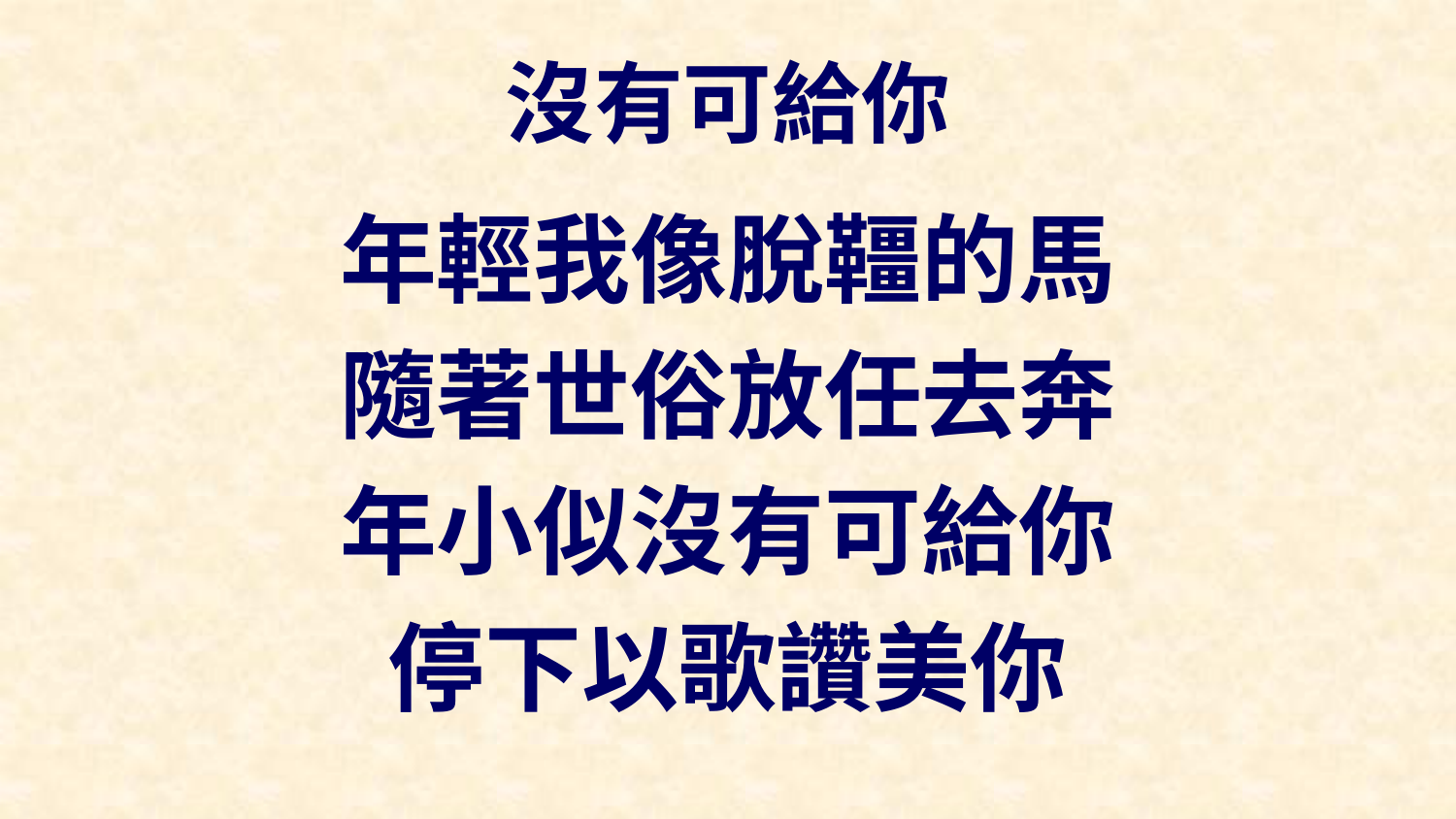

# 沒有可給你
年輕我像脫韁的馬
隨著世俗放任去奔
年小似沒有可給你
停下以歌讚美你